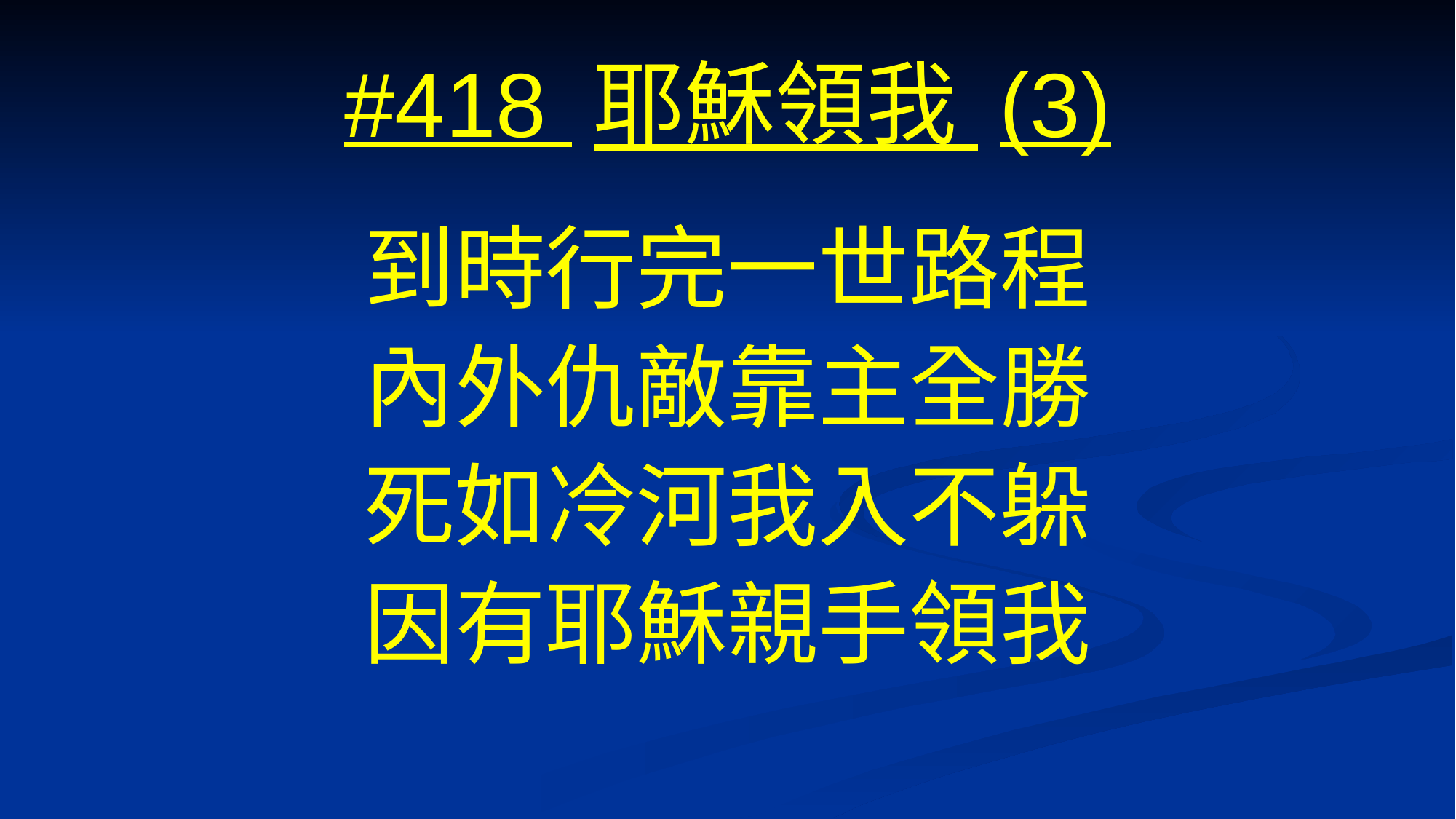

# #418 耶穌領我 (3)
到時行完一世路程
內外仇敵靠主全勝
死如冷河我入不躲
因有耶穌親手領我